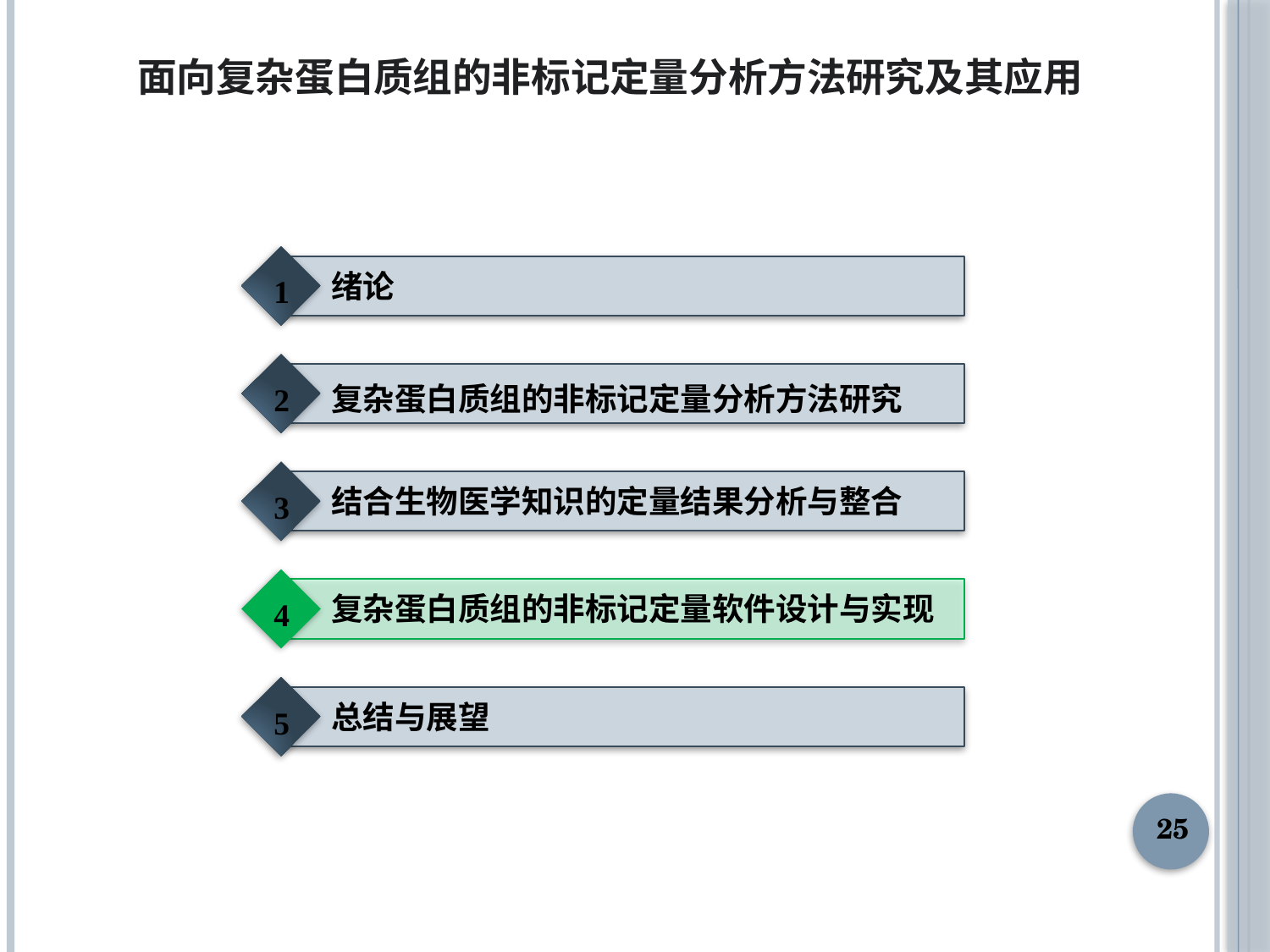

# 面向复杂蛋白质组的非标记定量分析方法研究及其应用
1

绪论
2

复杂蛋白质组的非标记定量分析方法研究
3

结合生物医学知识的定量结果分析与整合
4

复杂蛋白质组的非标记定量软件设计与实现
5

总结与展望
25